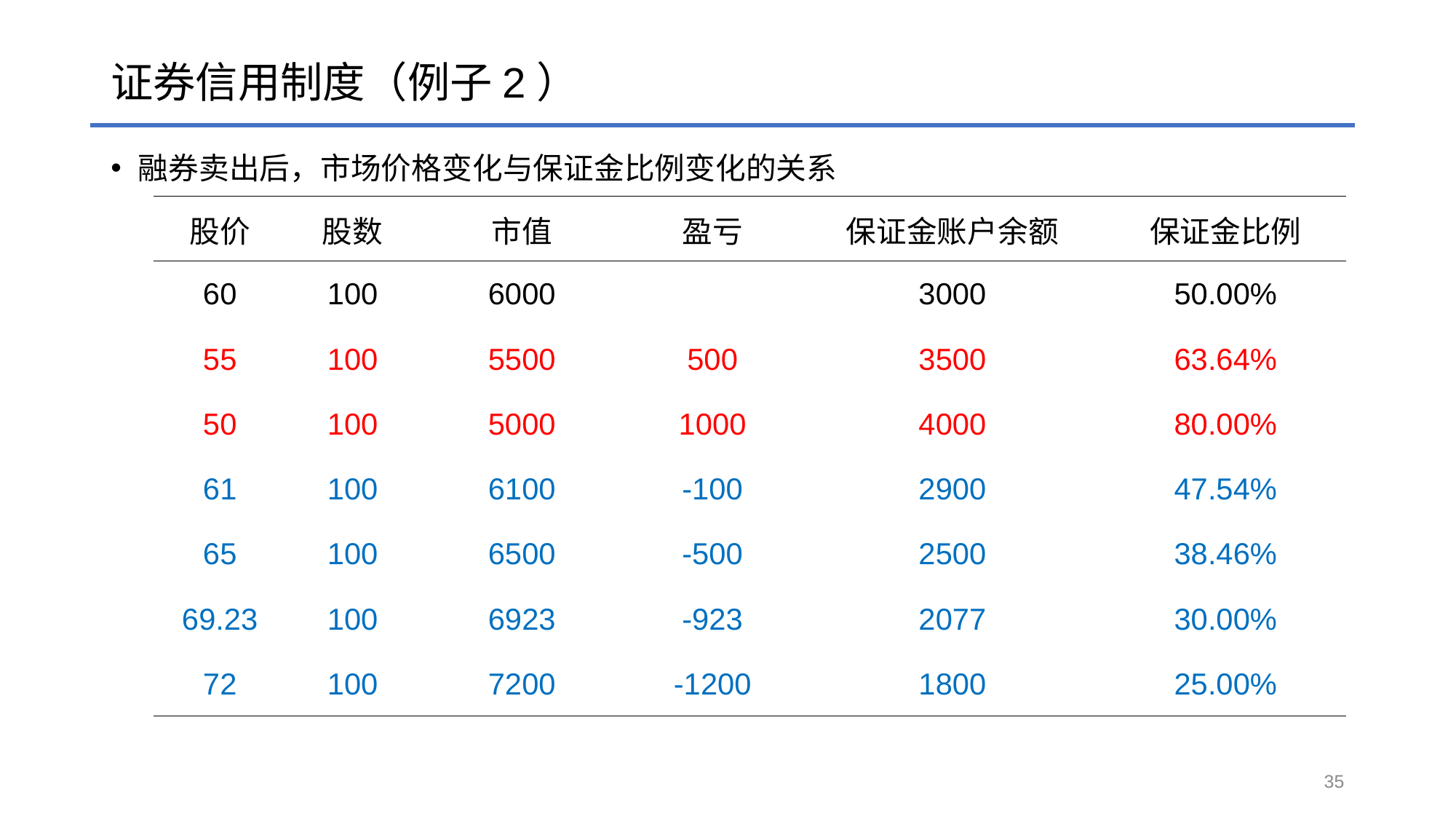

# 证券信用制度（例子2）
融券卖出后，市场价格变化与保证金比例变化的关系
| 股价 | 股数 | 市值 | 盈亏 | 保证金账户余额 | 保证金比例 |
| --- | --- | --- | --- | --- | --- |
| 60 | 100 | 6000 |  | 3000 | 50.00% |
| 55 | 100 | 5500 | 500 | 3500 | 63.64% |
| 50 | 100 | 5000 | 1000 | 4000 | 80.00% |
| 61 | 100 | 6100 | -100 | 2900 | 47.54% |
| 65 | 100 | 6500 | -500 | 2500 | 38.46% |
| 69.23 | 100 | 6923 | -923 | 2077 | 30.00% |
| 72 | 100 | 7200 | -1200 | 1800 | 25.00% |
35